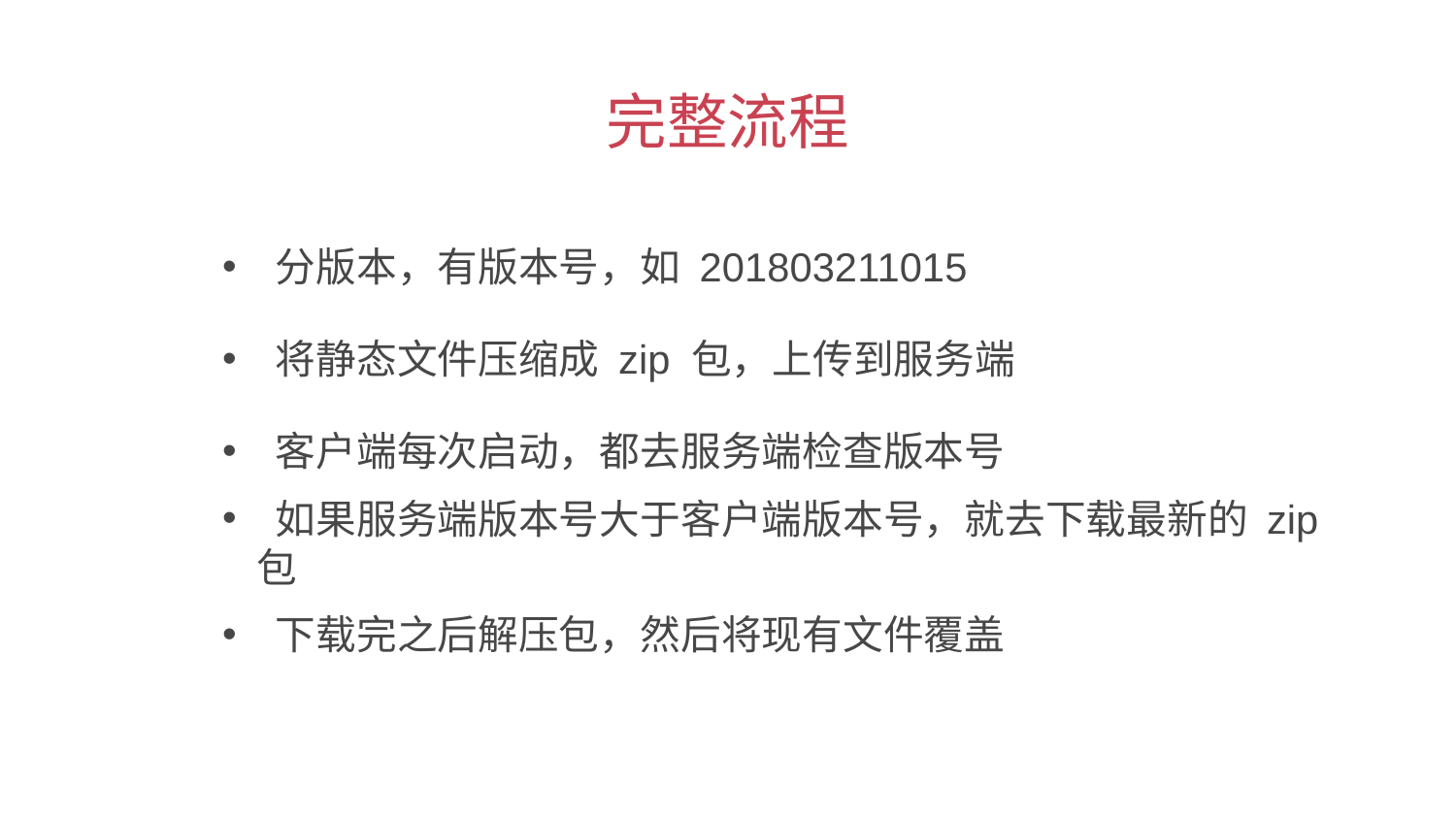

完整流程
 分版本，有版本号，如 201803211015
 将静态文件压缩成 zip 包，上传到服务端
 客户端每次启动，都去服务端检查版本号
 如果服务端版本号大于客户端版本号，就去下载最新的 zip 包
 下载完之后解压包，然后将现有文件覆盖